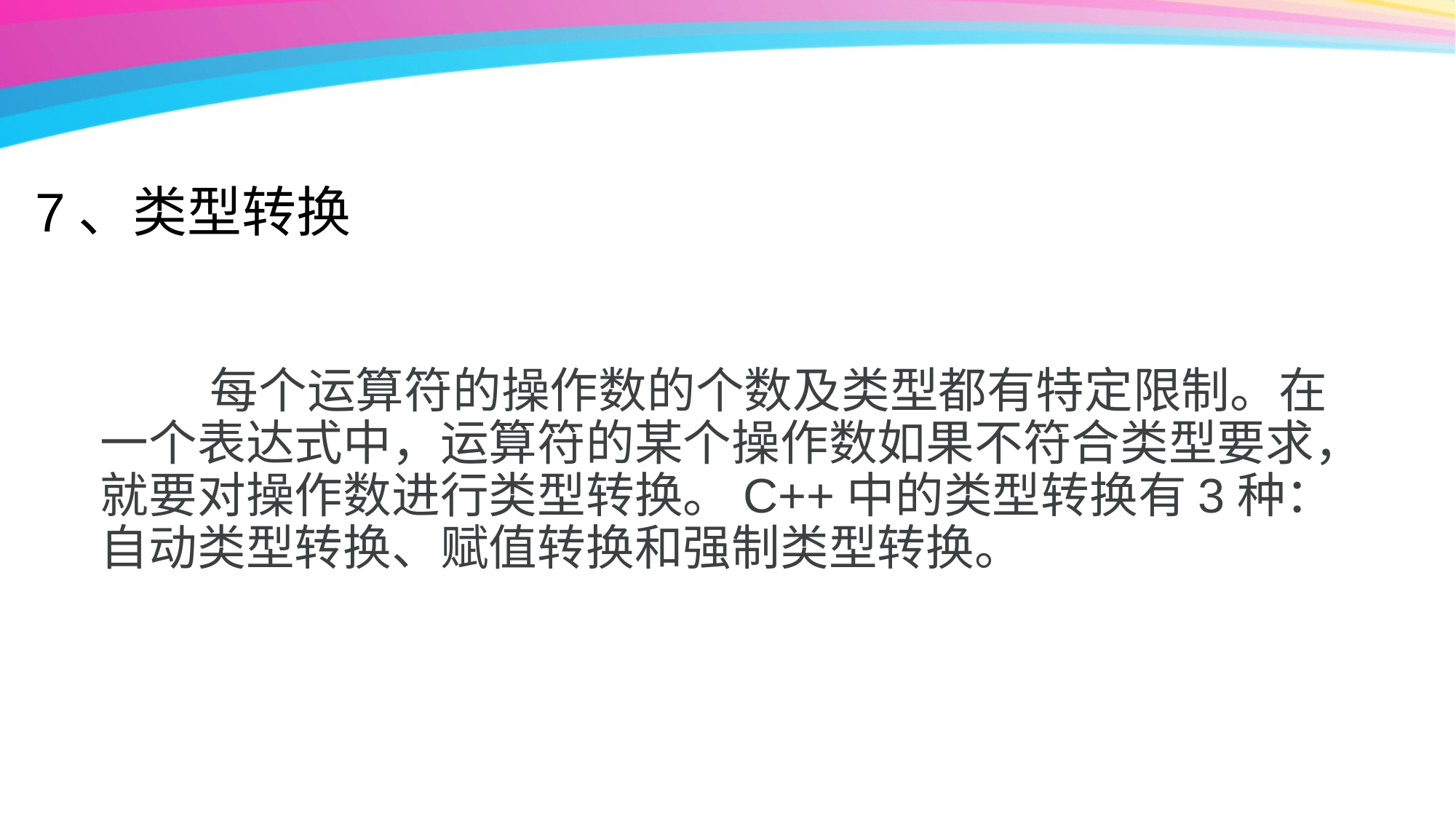

# 7、类型转换
         每个运算符的操作数的个数及类型都有特定限制。在一个表达式中，运算符的某个操作数如果不符合类型要求，就要对操作数进行类型转换。C++中的类型转换有3种：自动类型转换、赋值转换和强制类型转换。